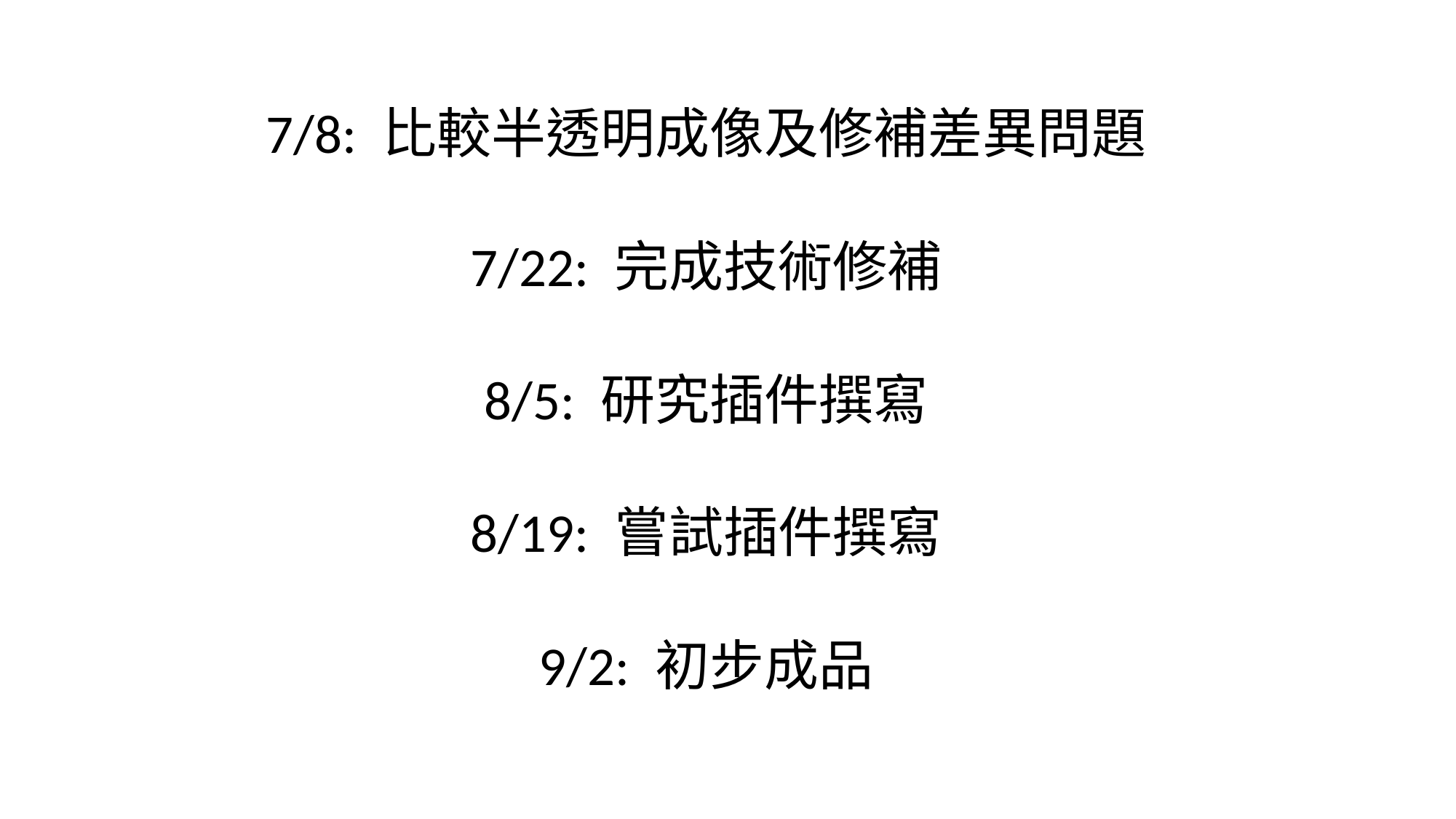

7/8: 比較半透明成像及修補差異問題
7/22: 完成技術修補
8/5: 研究插件撰寫
8/19: 嘗試插件撰寫
9/2: 初步成品